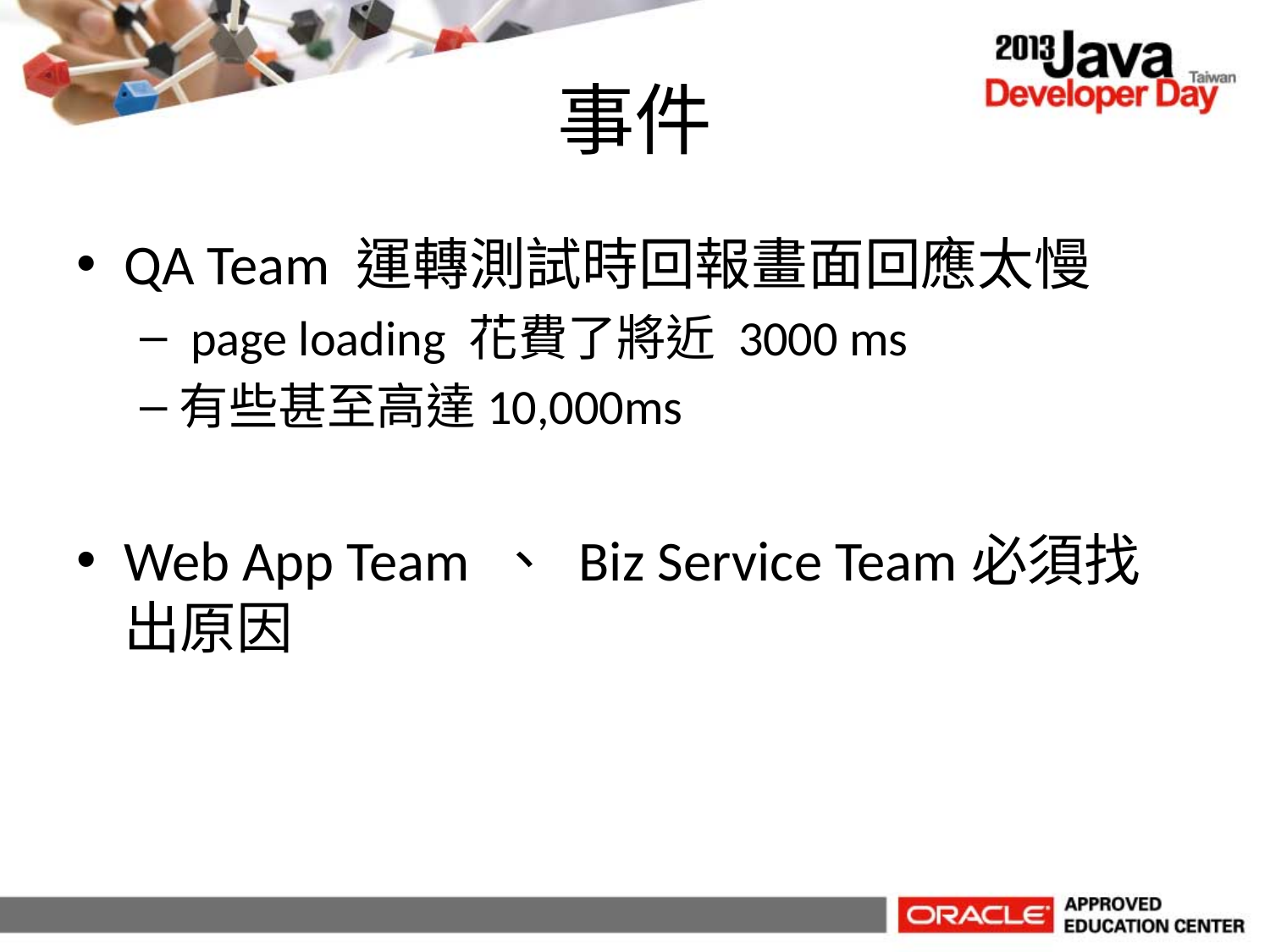

# 事件
QA Team 運轉測試時回報畫面回應太慢
 page loading 花費了將近 3000 ms
有些甚至高達10,000ms

Web App Team 、 Biz Service Team必須找出原因